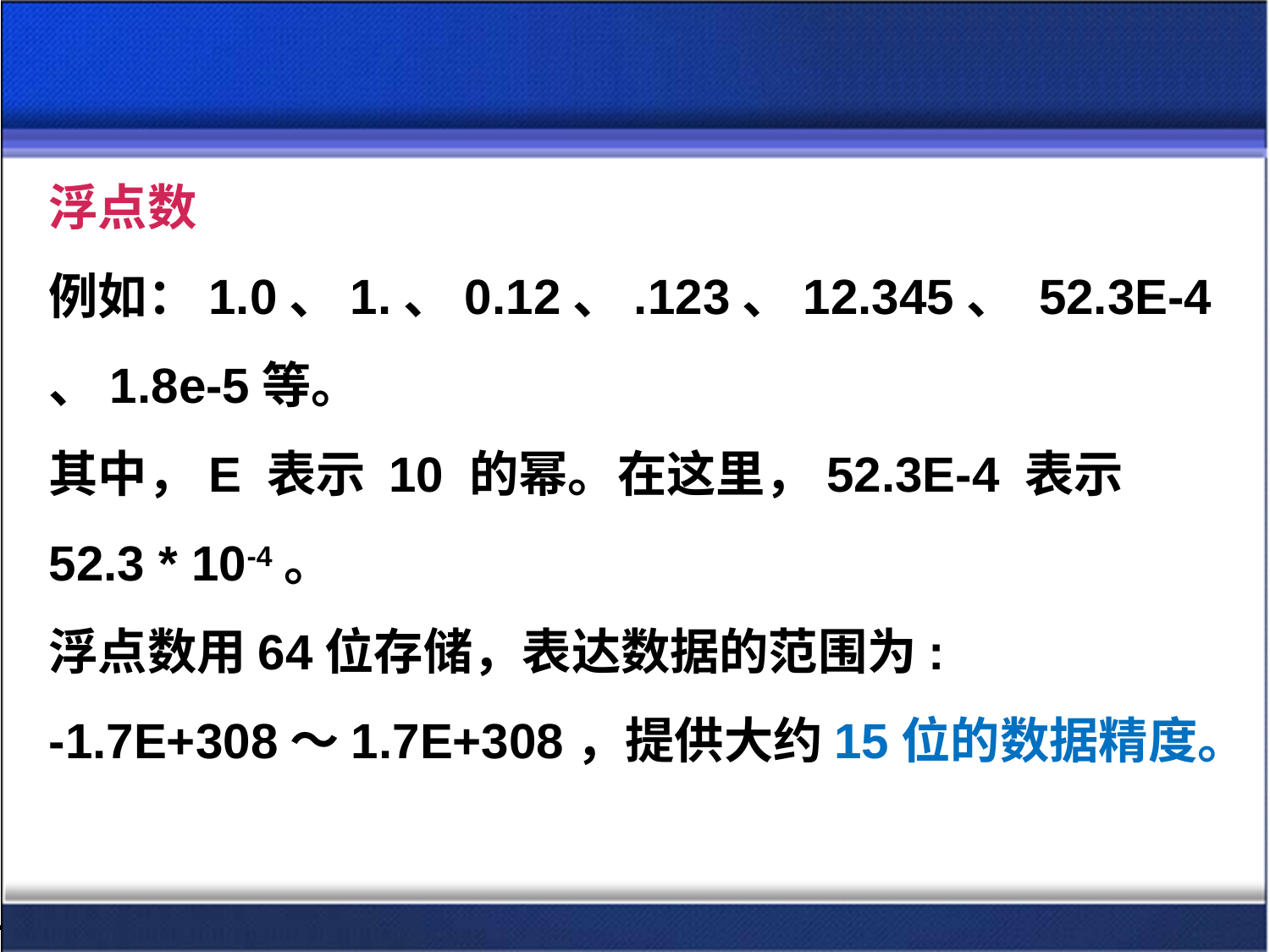

浮点数
例如：1.0、1.、0.12、.123、12.345、 52.3E-4 、1.8e-5等。
其中，E 表示 10 的幂。在这里，52.3E-4 表示 52.3 * 10-4。
浮点数用64位存储，表达数据的范围为:
-1.7E+308～1.7E+308，提供大约15位的数据精度。